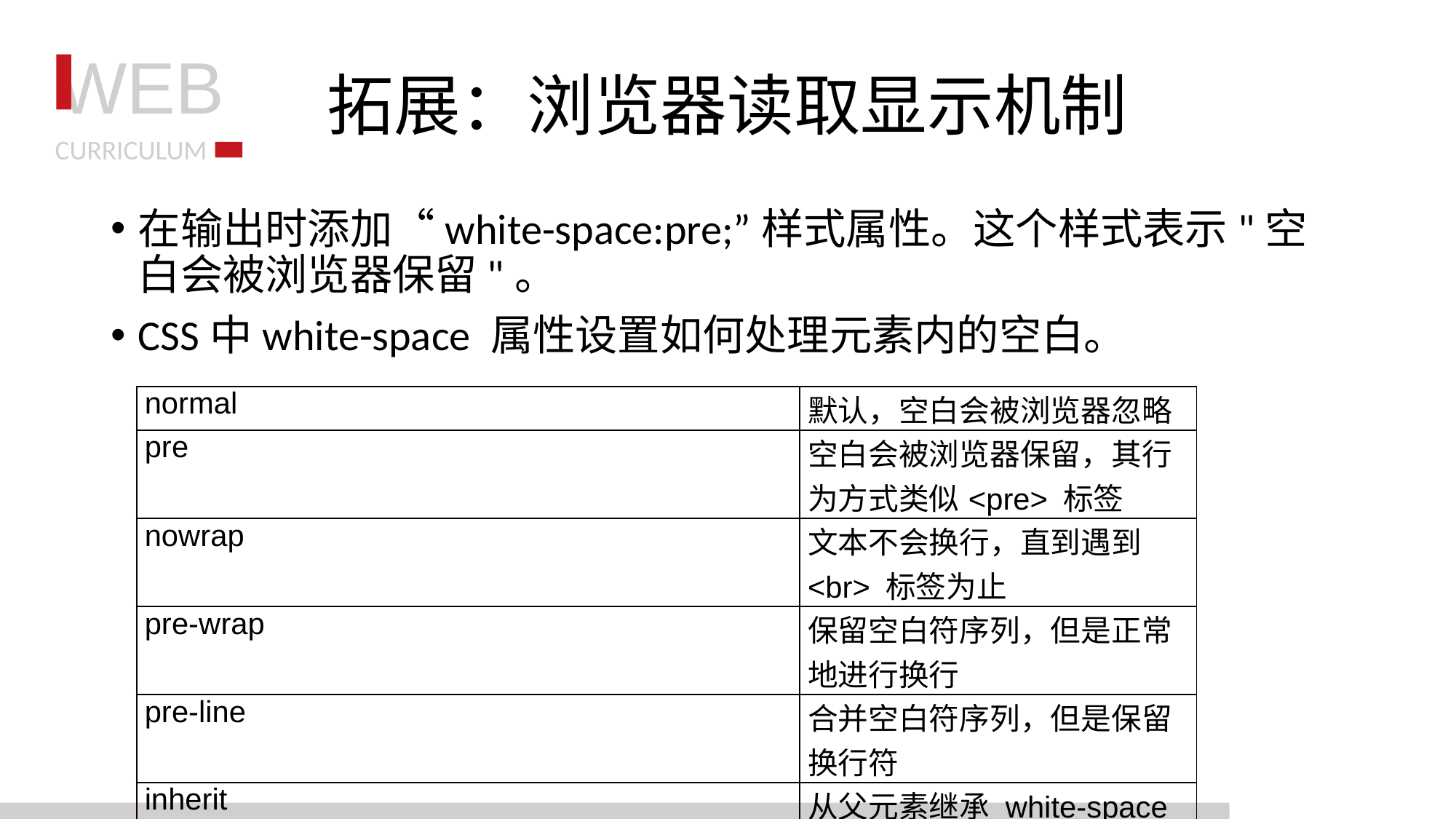

# 拓展：浏览器读取显示机制
在输出时添加“white-space:pre;”样式属性。这个样式表示"空白会被浏览器保留"。
CSS中white-space 属性设置如何处理元素内的空白。
| normal | 默认，空白会被浏览器忽略 |
| --- | --- |
| pre | 空白会被浏览器保留，其行为方式类似<pre> 标签 |
| nowrap | 文本不会换行，直到遇到 <br> 标签为止 |
| pre-wrap | 保留空白符序列，但是正常地进行换行 |
| pre-line | 合并空白符序列，但是保留换行符 |
| inherit | 从父元素继承 white-space 属性的值 |